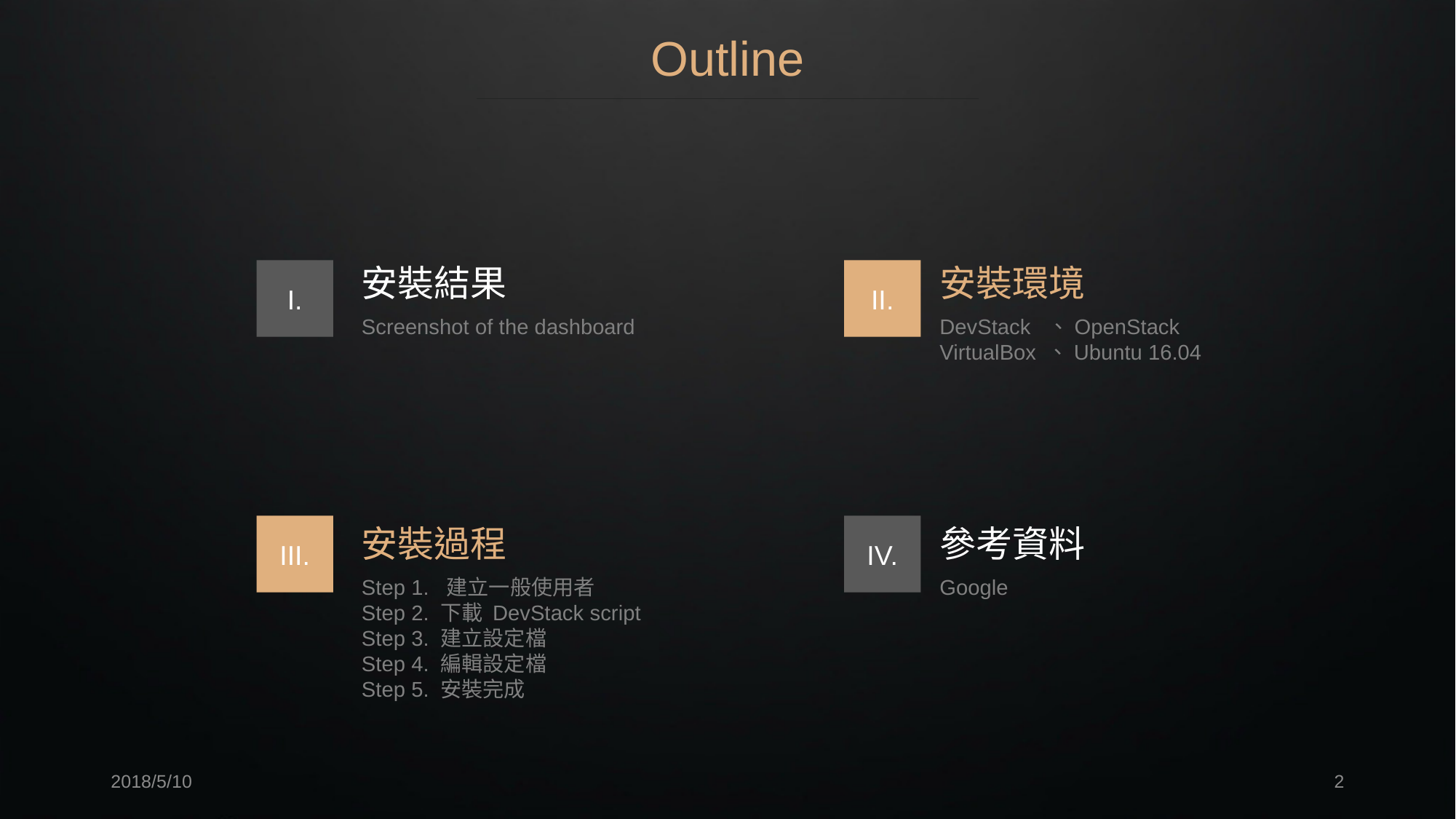

Outline
安裝結果
安裝環境
I.
II.
Screenshot of the dashboard

DevStack  、OpenStack
VirtualBox 、Ubuntu 16.04
安裝過程
參考資料
III.
IV.
Step 1.  建立一般使用者
Step 2. 下載 DevStack script
Step 3. 建立設定檔
Step 4. 編輯設定檔
Step 5. 安裝完成

Google
2018/5/10
2